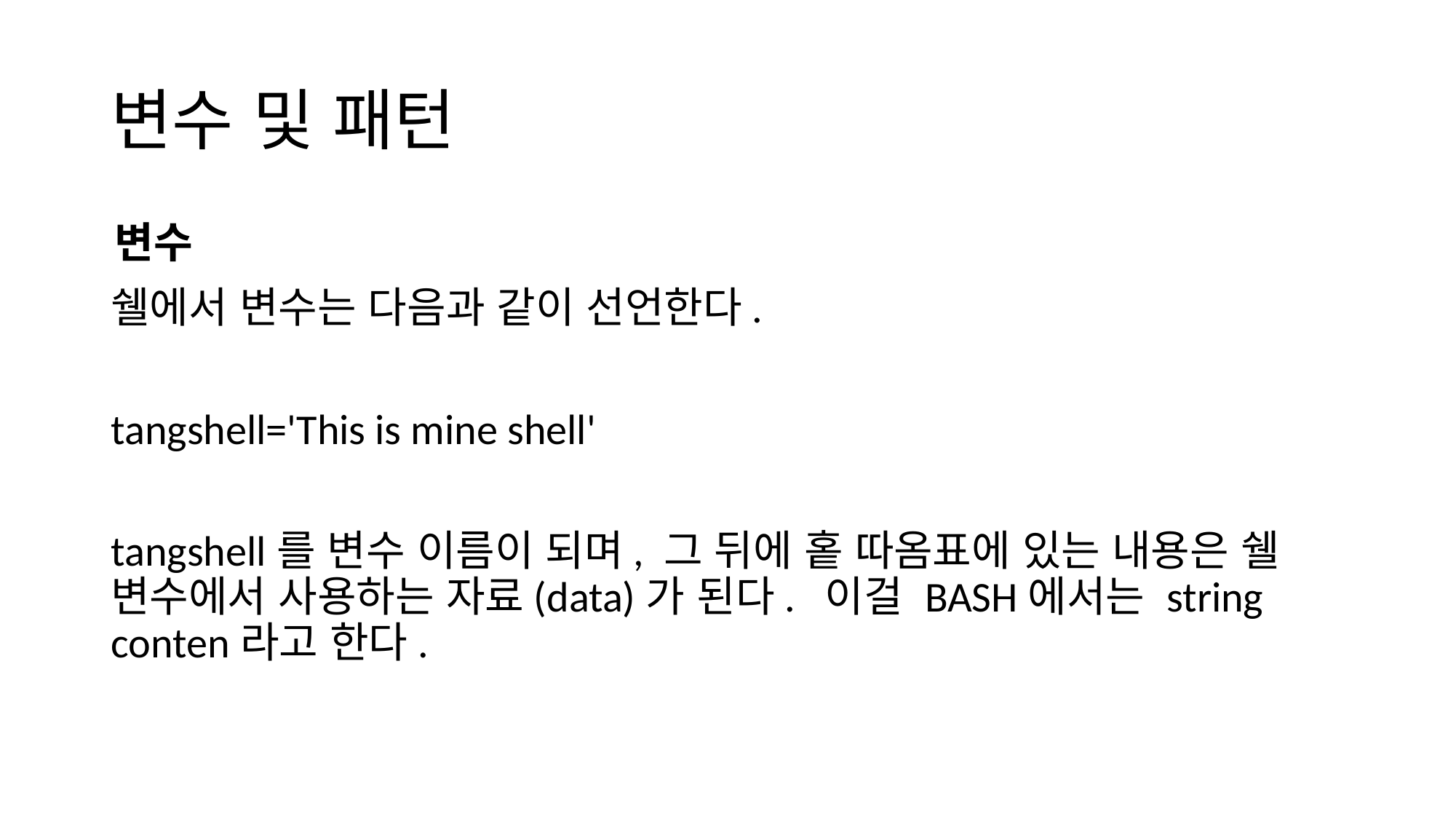

# 변수 및 패턴
변수
쉘에서 변수는 다음과 같이 선언한다.

tangshell='This is mine shell'

tangshell를 변수 이름이 되며, 그 뒤에 홑 따옴표에 있는 내용은 쉘 변수에서 사용하는 자료(data)가 된다.  이걸 BASH에서는 string conten라고 한다.